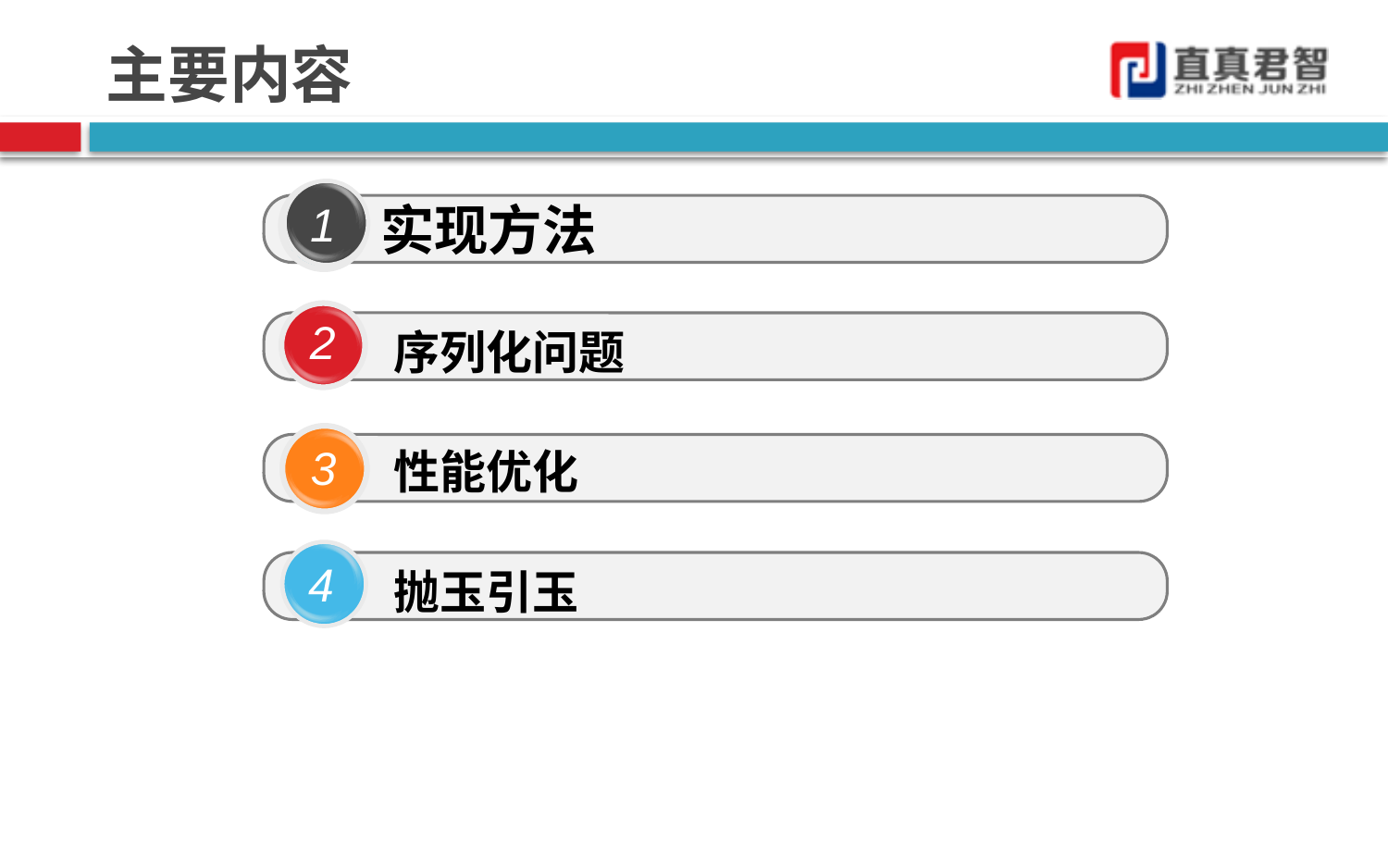

# 主要内容

1
           实现方法

2

序列化问题

3

性能优化

4

抛玉引玉
5